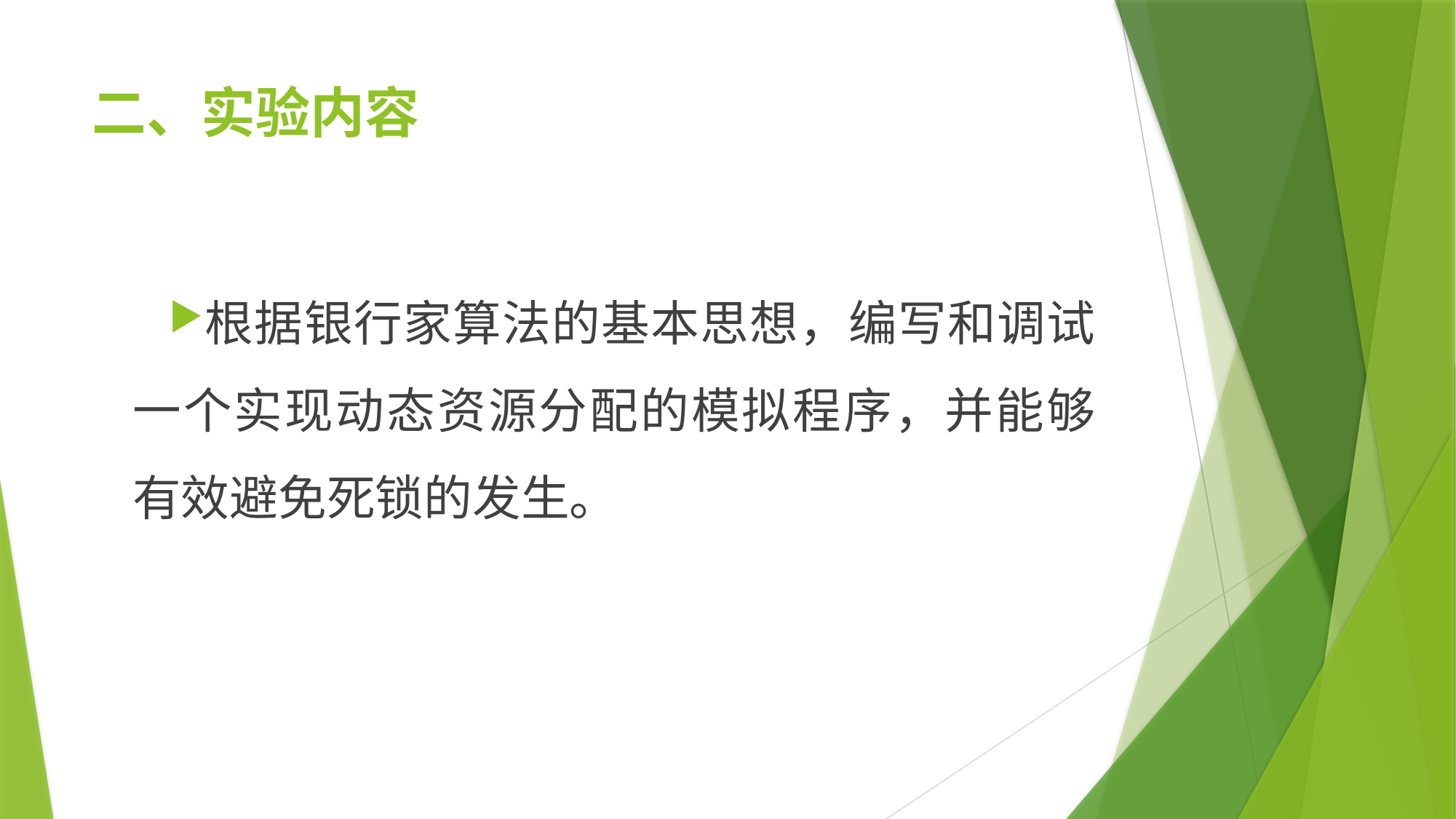

# 二、实验内容
根据银行家算法的基本思想，编写和调试一个实现动态资源分配的模拟程序，并能够有效避免死锁的发生。